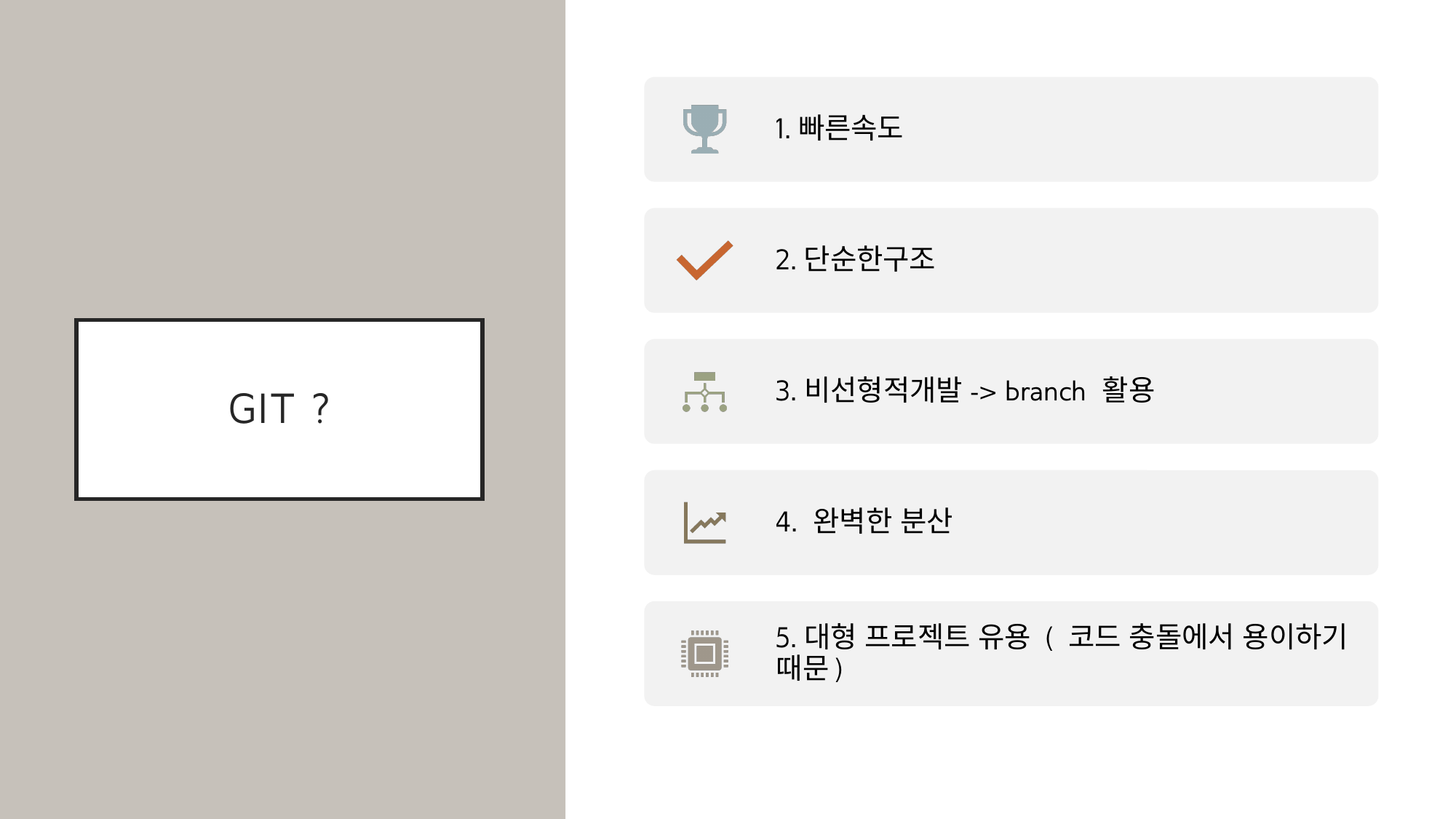

1.빠른속도
2.단순한구조
3.비선형적개발-> branch 활용
4. 완벽한 분산
5.대형 프로젝트 유용 ( 코드 충돌에서 용이하기 때문)
# Git ?